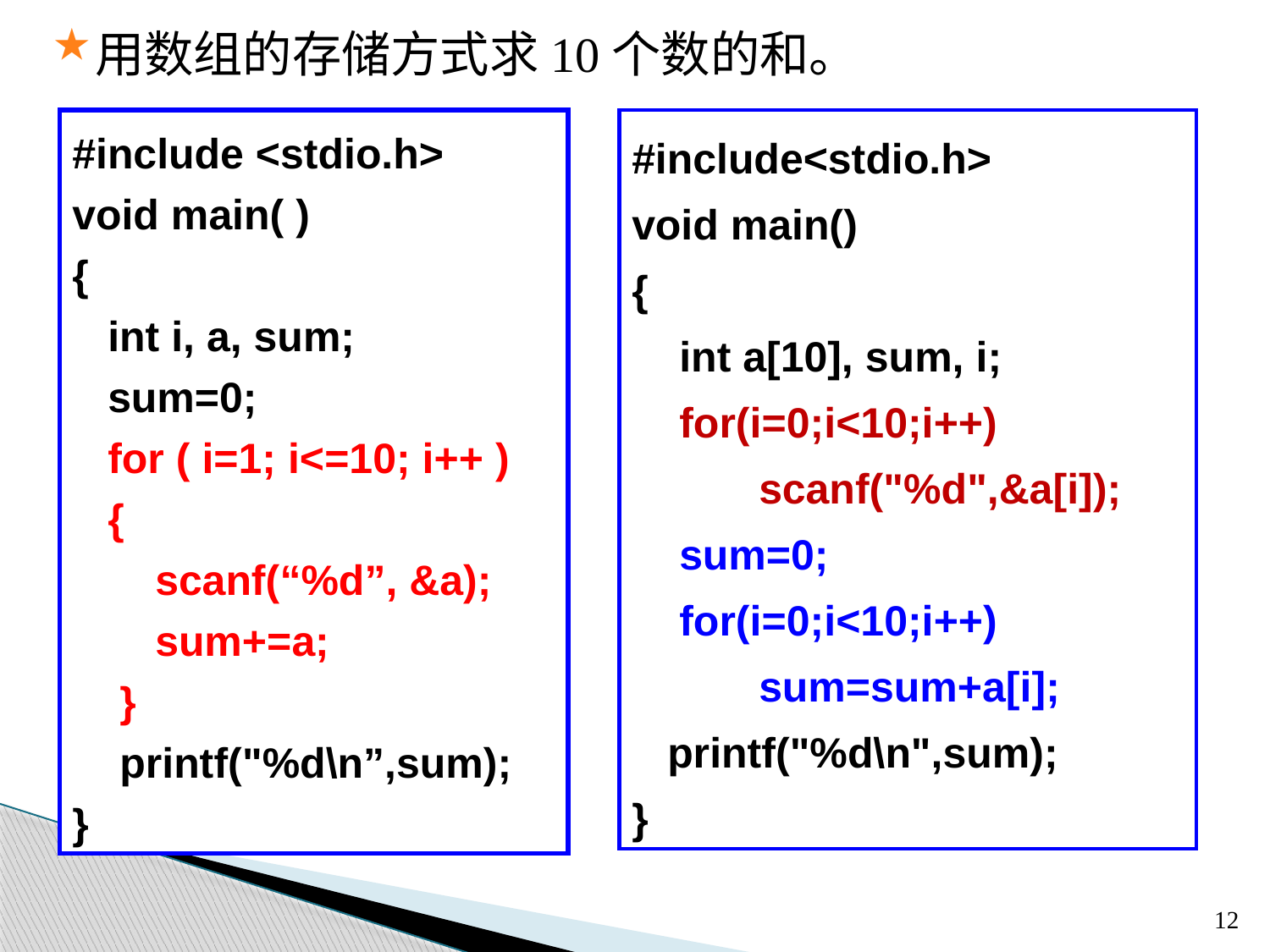

用数组的存储方式求10个数的和。

#include <stdio.h>
void main( )
{
   int i, a, sum;
   sum=0;
   for ( i=1; i<=10; i++ )
   {
       scanf(“%d”, &a);
       sum+=a;
    }
    printf("%d\n”,sum);
}
#include<stdio.h>
void main()
{
    int a[10], sum, i;
    for(i=0;i<10;i++)
	scanf("%d",&a[i]);
    sum=0;
    for(i=0;i<10;i++)
	sum=sum+a[i];
   printf("%d\n",sum);
}
12